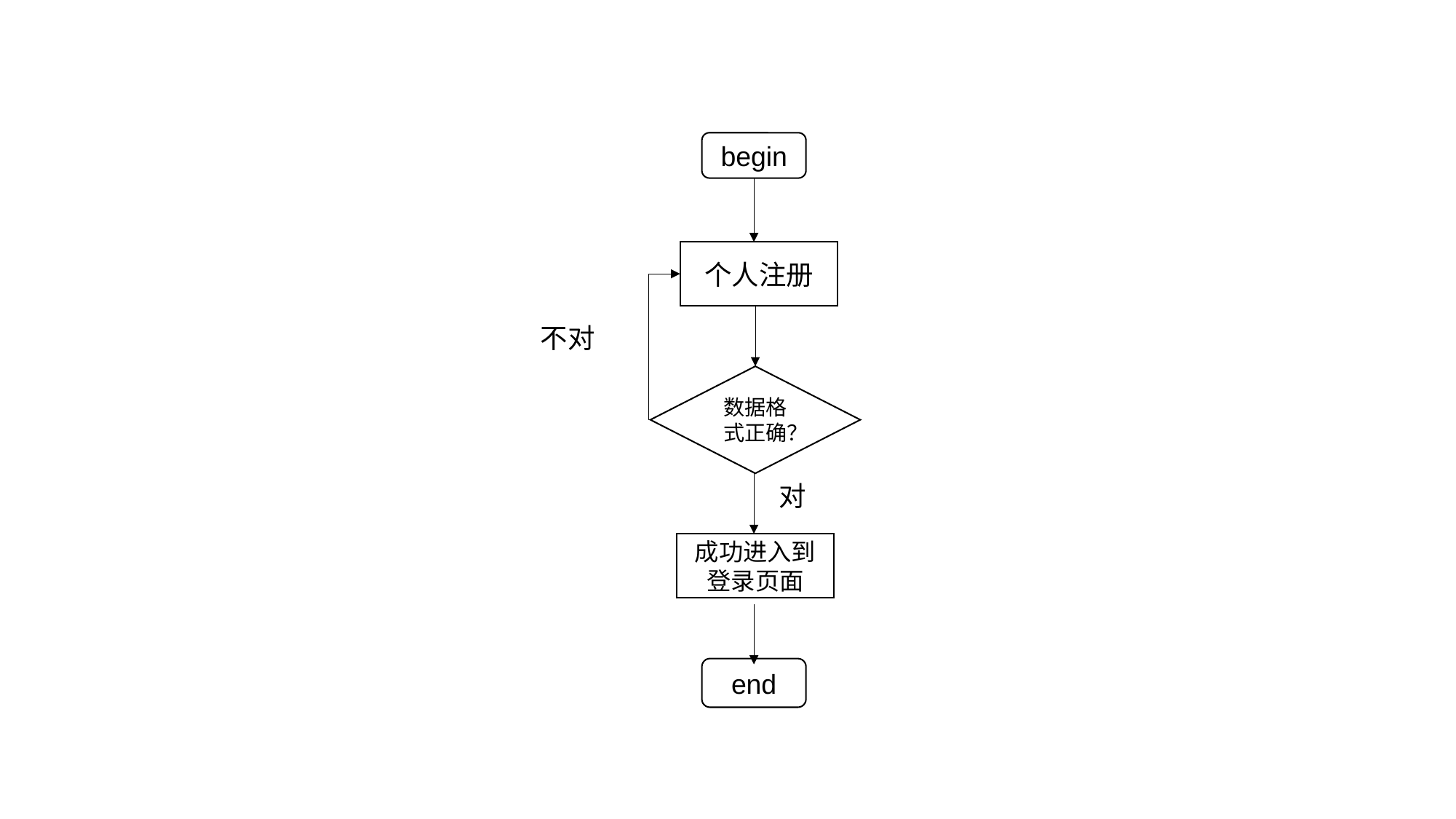

begin
个人注册
不对
数据格式正确？
对
成功进入到登录页面
end